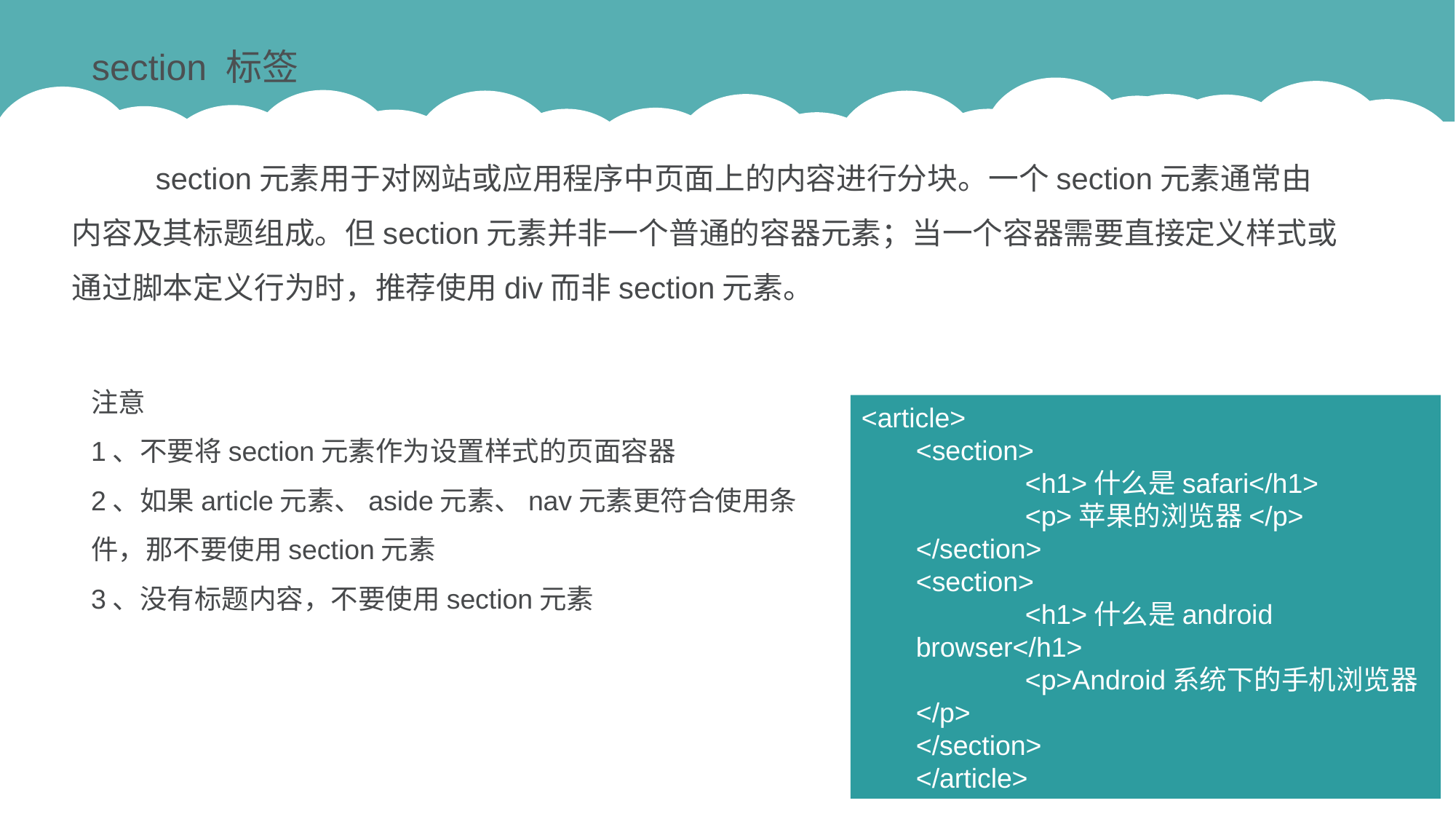

section 标签
          section元素用于对网站或应用程序中页面上的内容进行分块。一个section元素通常由内容及其标题组成。但section元素并非一个普通的容器元素；当一个容器需要直接定义样式或通过脚本定义行为时，推荐使用div而非section元素。

注意
1、不要将section元素作为设置样式的页面容器
2、如果article元素、aside元素、nav元素更符合使用条件，那不要使用section元素
3、没有标题内容，不要使用section元素
<article>
<section>
	<h1>什么是safari</h1>
	<p>苹果的浏览器</p>
</section>
<section>
	<h1>什么是android browser</h1>
	<p>Android系统下的手机浏览器</p>
</section>
</article>